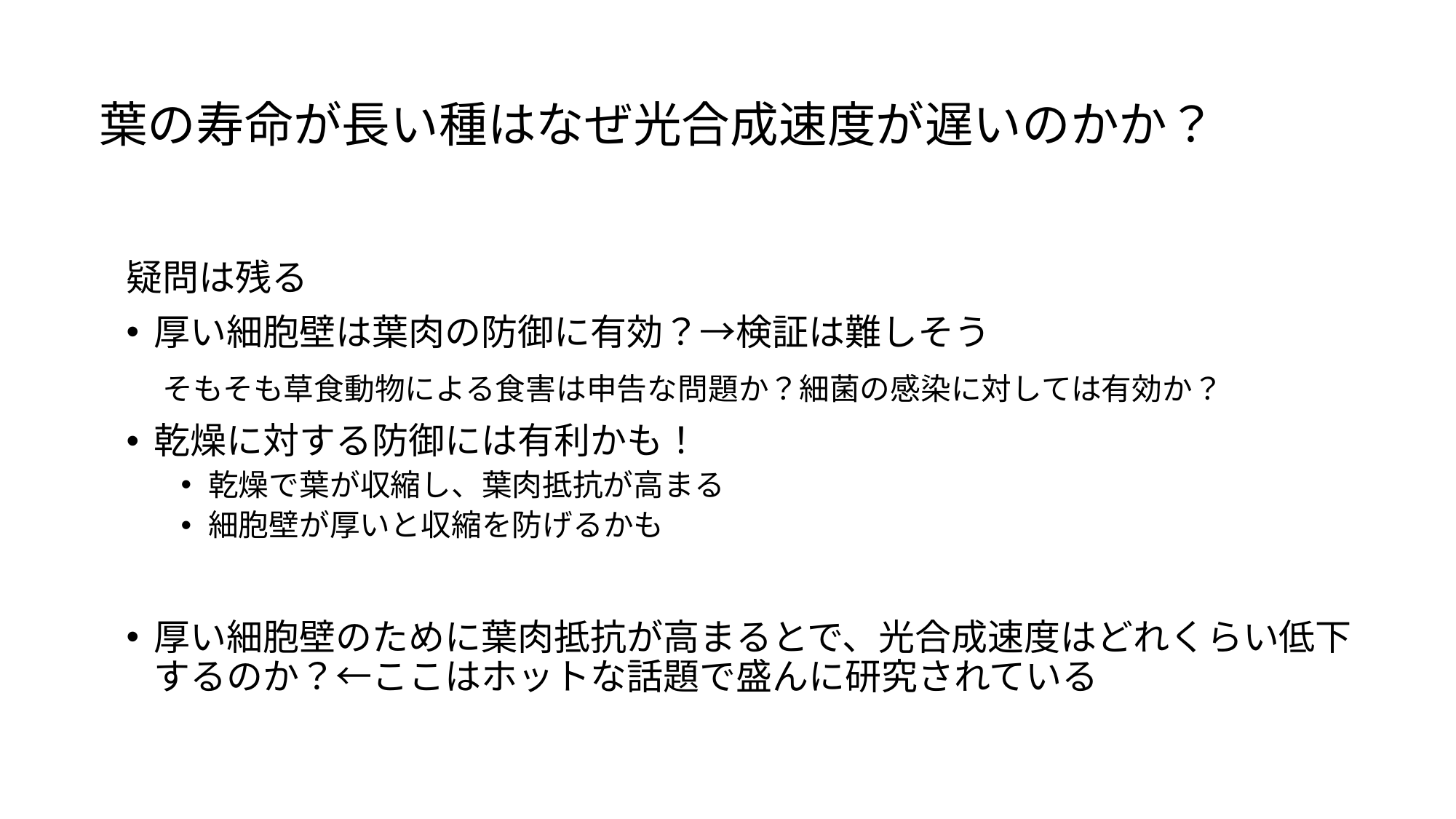

# 葉の寿命が長い種はなぜ光合成速度が遅いのかか？
疑問は残る
厚い細胞壁は葉肉の防御に有効？→検証は難しそう
　そもそも草食動物による食害は申告な問題か？細菌の感染に対しては有効か？
乾燥に対する防御には有利かも！
乾燥で葉が収縮し、葉肉抵抗が高まる
細胞壁が厚いと収縮を防げるかも

厚い細胞壁のために葉肉抵抗が高まるとで、光合成速度はどれくらい低下するのか？←ここはホットな話題で盛んに研究されている